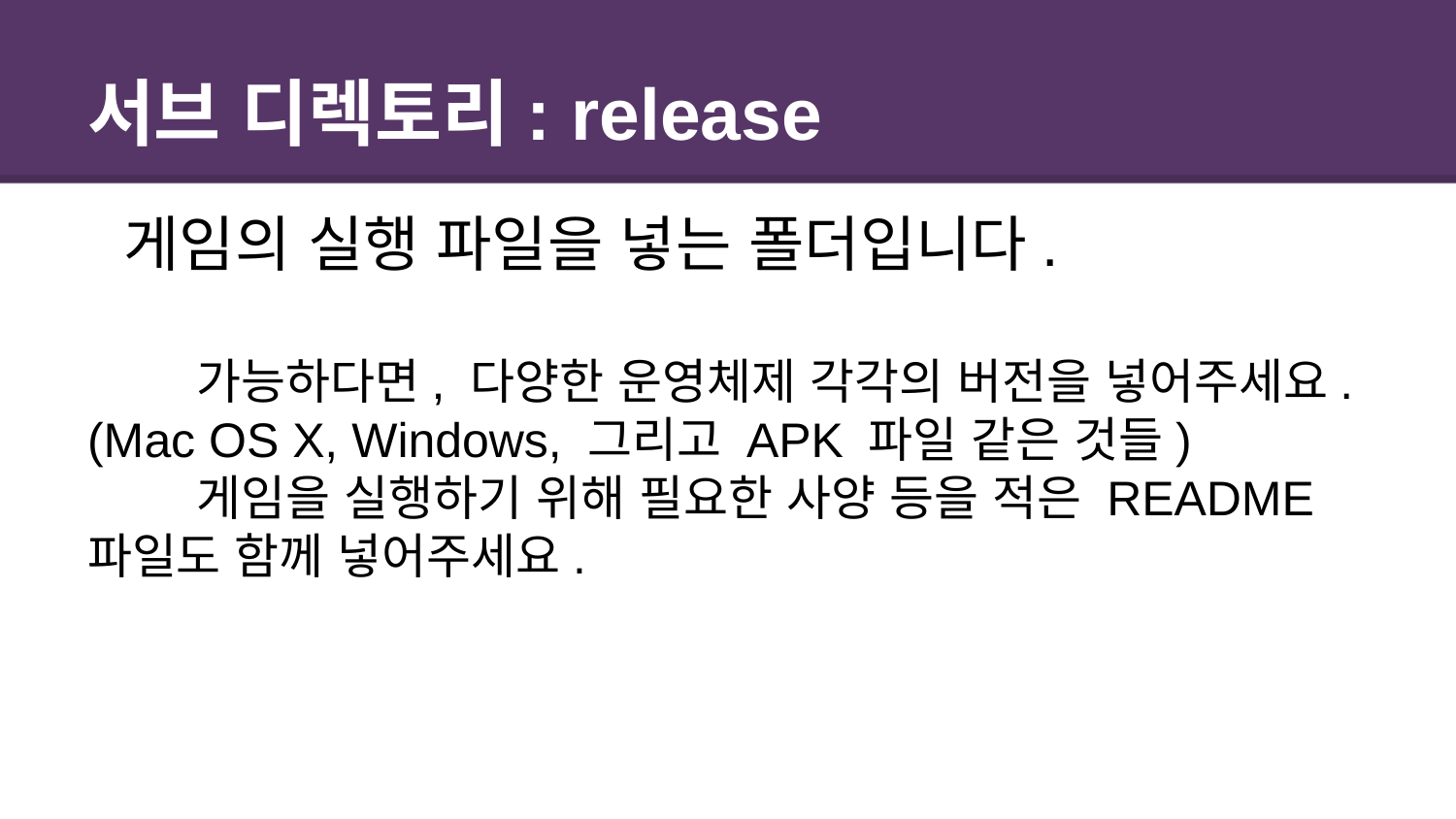

# 서브 디렉토리: release
게임의 실행 파일을 넣는 폴더입니다.

가능하다면, 다양한 운영체제 각각의 버전을 넣어주세요. (Mac OS X, Windows, 그리고 APK 파일 같은 것들)
게임을 실행하기 위해 필요한 사양 등을 적은 README 파일도 함께 넣어주세요.